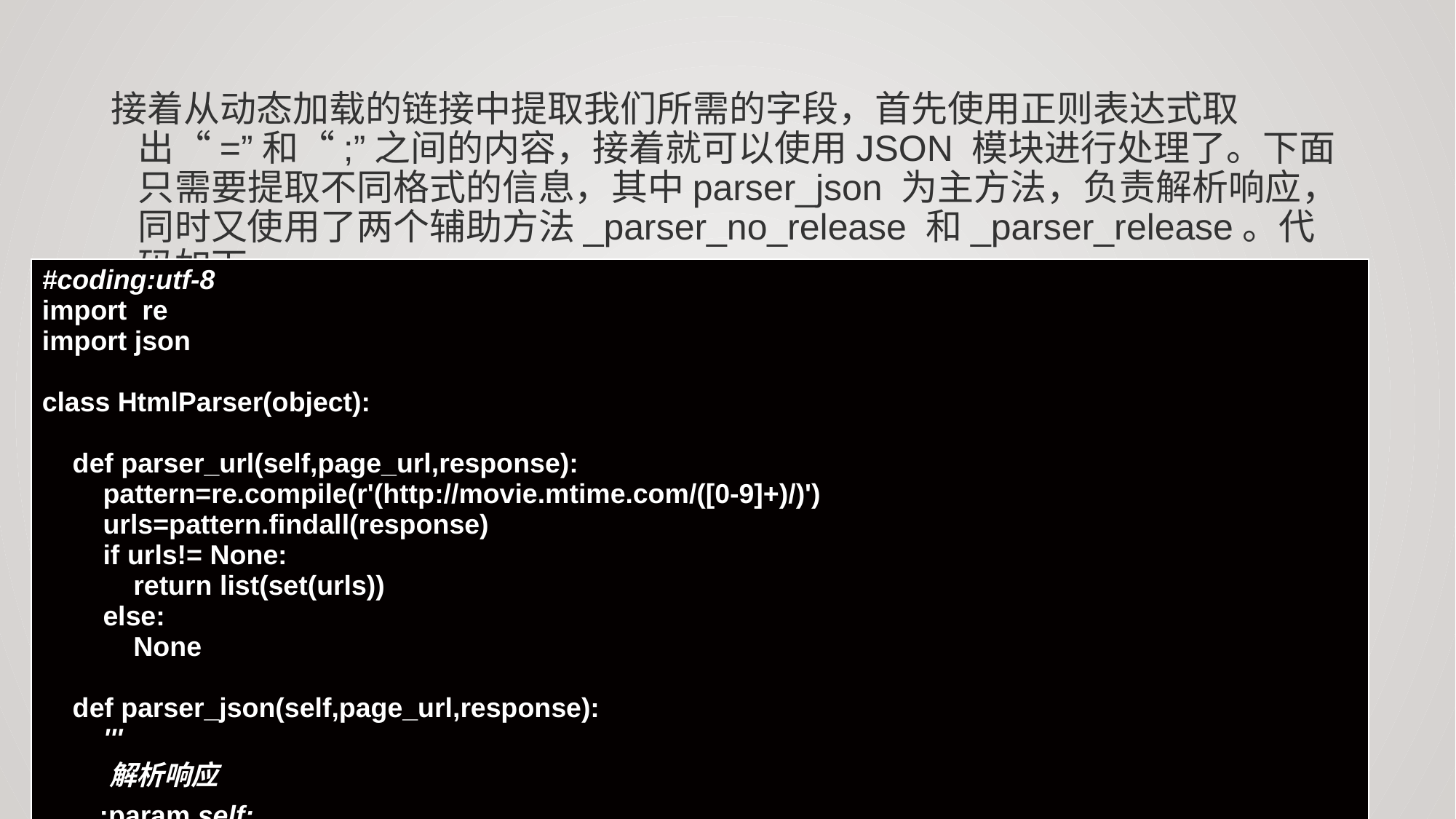

接着从动态加载的链接中提取我们所需的字段，首先使用正则表达式取出“=”和“;”之间的内容，接着就可以使用JSON 模块进行处理了。下面只需要提取不同格式的信息，其中parser_json 为主方法，负责解析响应，同时又使用了两个辅助方法_parser_no_release 和_parser_release。代码如下:

| #coding:utf-8 import re import json class HtmlParser(object): def parser\_url(self,page\_url,response): pattern=re.compile(r'(http://movie.mtime.com/([0-9]+)/)') urls=pattern.findall(response) if urls!= None: return list(set(urls)) else: None def parser\_json(self,page\_url,response): ''' 解析响应 :param self: :param page\_url: :param response: :return: ''' #将"="和";"之间的内容提取出来 pattern=re.compile(r'=(.\*?);') result=pattern.findall(response)[0] if result!=None: #json模块加载字符串 value=json.loads(result) try: isRelease=value.get('value').get('isRelease') except Exception,e: print e return None if isRelease: if value.get("value").get('hovValue')==None: #解析已经上映的影片 return self.\_parser\_release(page\_url,value) else: #解析没有上映的影片 return self.\_parser\_no\_release(page\_url,value,isRelease=2) else: #解析没有上映的影片 return self.\_parser\_no\_release(page\_url, value) def \_parser\_release(self,page\_url,value): ''' 解析已经上映的影片 :param self: :param page\_url:电影链接 :param value:json数据 :return: ''' try: isRelease=1 movieRating=value.get('value').get('movieRating') boxOffice=value.get('value').get('boxOffice') movieTitle=value.get('value').get('movieTitle') RPictureFinal= movieRating.get('RPictureFinal') RStoryFinal = movieRating.get('RStoryFinal') RDirectorFinal = movieRating.get ('RDirectorFinal') ROtherFinal = movieRating.get('ROtherFinal') RatingFinal = movieRating.get('RatingFinal') MovieId=movieRating.get('MovieId') Usercount = movieRating.get ('Usercount' ) AttitudeCount = movieRating.get('AttitudeCount') TotalBoxOffice= boxOffice.get('TotalBoxoffice') TotalBoxOfficeUnit=boxOffice.get('TotalBoxofficeUnit') TodayBoxOffice = boxOffice.get('TodayBoxOffice' ) TodayBoxOfficeUnit = boxOffice.get ('TodayBoxOfficeUnit' ) ShowDays = boxOffice.get('showDays') try: Rank= boxOffice.get ('Rank') except Exception,e: Rank=0 # 返回所提取的内容 return (MovieId, movieTitle, RatingFinal, ROtherFinal, RPictureFinal, RDirectorFinal, RStoryFinal, Usercount, AttitudeCount, TotalBoxOffice + TotalBoxOfficeUnit, TodayBoxOffice + TodayBoxOfficeUnit, Rank, ShowDays, isRelease) except Exception, e: print e, page\_url, value return None def \_parser\_no\_release(self, page\_url, value,isRelease=0): ''' 解析未上映的电影信息 :param self: :param page\_url: :param value: :param isRelease: :return: ''' try: movieRating = value.get('value').get('movieRating') movieTitle= value.get('value').get ('movieTitle') RPictureFinal = movieRating.get ('RPictureFinal') RStoryFinal = movieRating.get ('RStoryFinal') RDirectorFinal= movieRating.get('RDirectorFinal' ) ROtherFinal= movieRating.get ('ROtherFinal' ) RatingFinal=movieRating.get ('RatingFinal' ) MovieId =movieRating.get('MovieId') Usercount= movieRating.get('Usercount') AttitudeCount=movieRating.get('AttitudeCount') try: Rank =value.get ('value').get('hotvalue').get('Ranking') except Exception,e: Rank =0 return (MovieId,movieTitle,RatingFinal, ROtherFinal,RPictureFinal,RDirectorFinal, RStoryFinal,Usercount,AttitudeCount,u'无', u'无',Rank,0,isRelease) except Exception,e: print e,page\_url,value return None |
| --- |